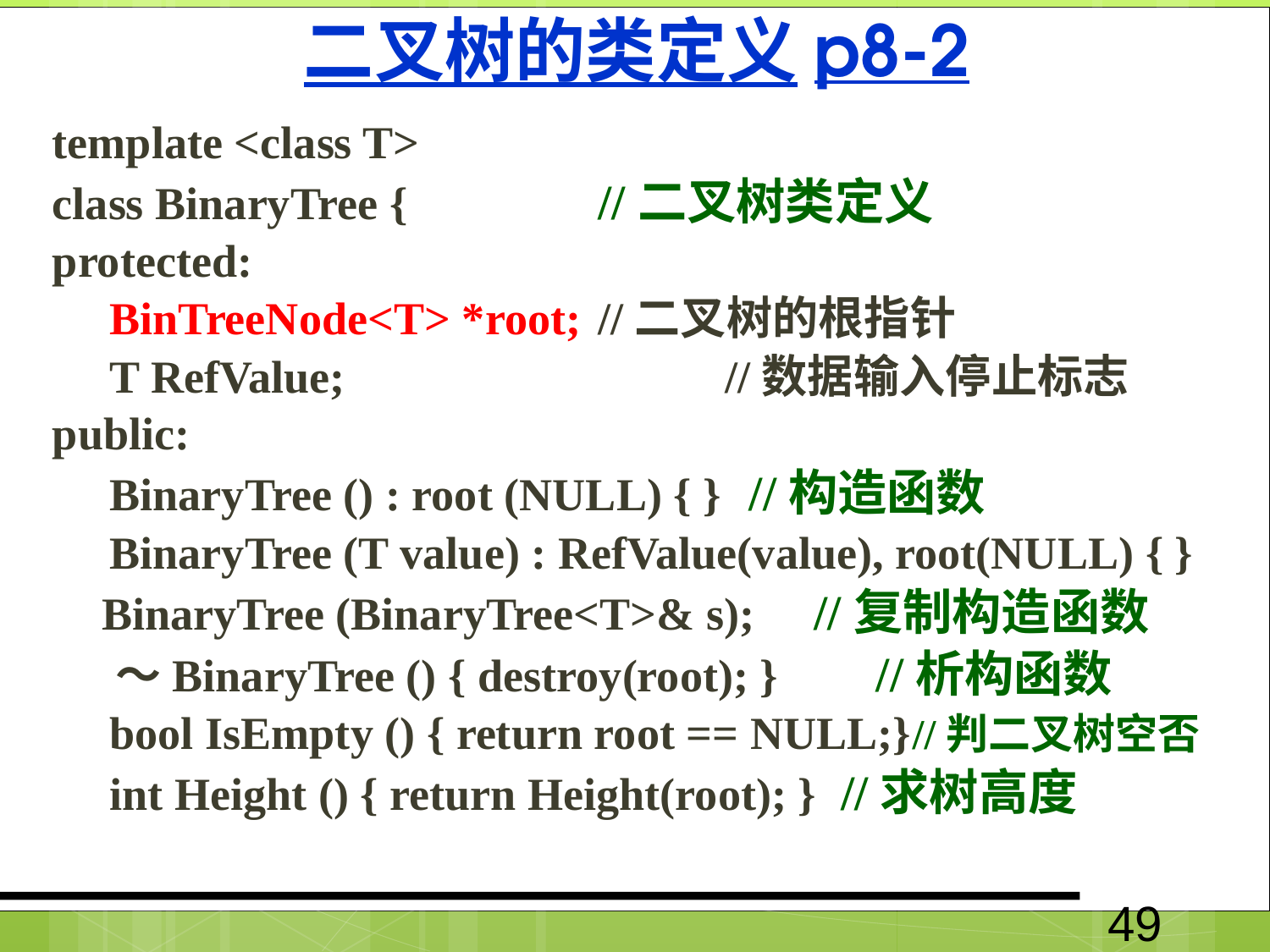

# 二叉树的类定义p8-2
template <class T>
class BinaryTree {		//二叉树类定义
protected:
     BinTreeNode<T> *root; 	//二叉树的根指针
     T RefValue;	 		//数据输入停止标志
public:
     BinaryTree () : root (NULL) { }	  //构造函数
     BinaryTree (T value) : RefValue(value), root(NULL) { }
	 BinaryTree (BinaryTree<T>& s);     //复制构造函数
     ～BinaryTree () { destroy(root); }	  //析构函数
     bool IsEmpty () { return root == NULL;}//判二叉树空否
     int Height () { return Height(root); }  //求树高度

49